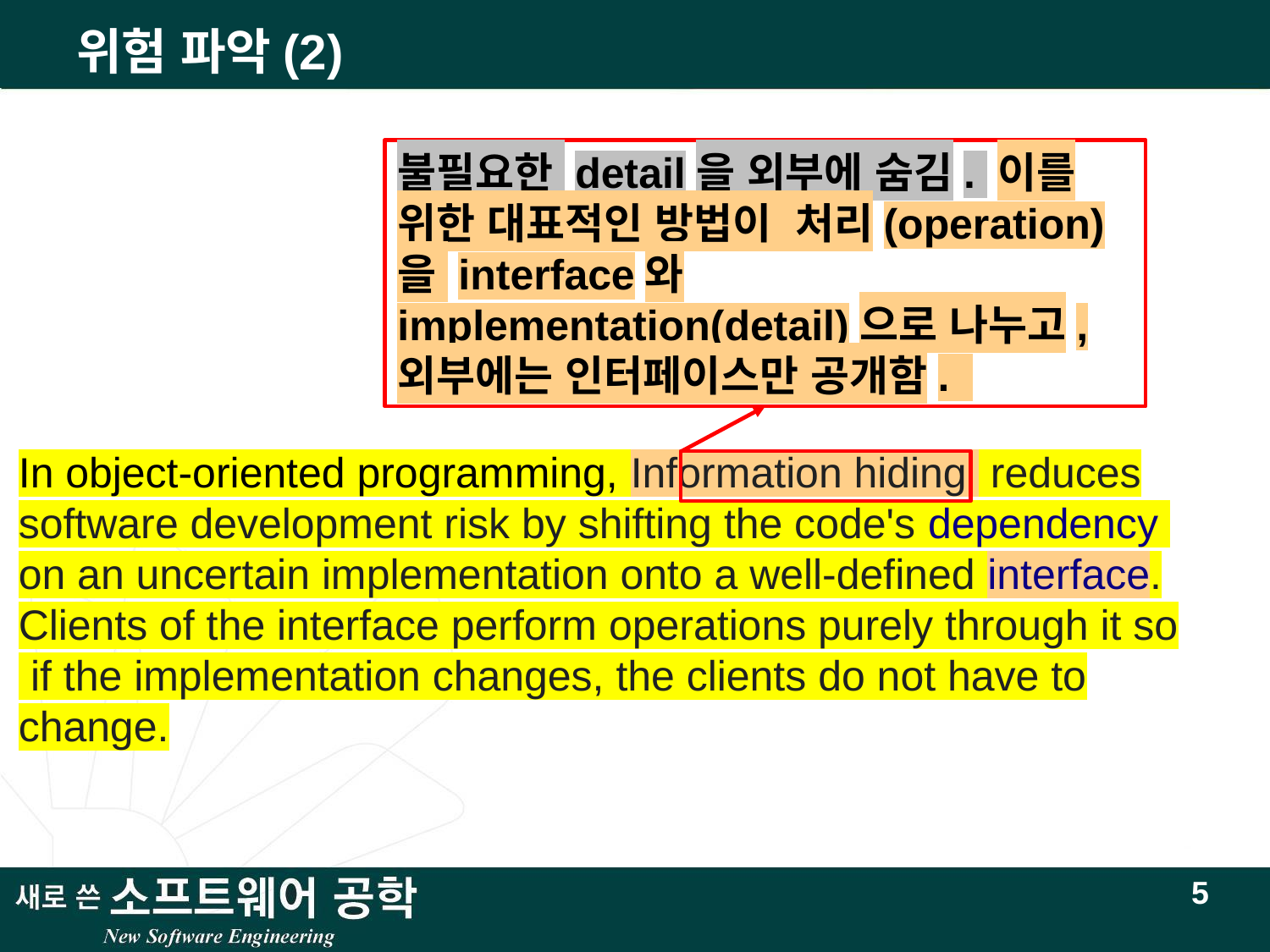

# 위험 파악(2)

불필요한 detail을 외부에 숨김. 이를 위한 대표적인 방법이  처리(operation)을 interface와 implementation(detail)으로 나누고, 외부에는 인터페이스만 공개함.
In object-oriented programming, Information hiding  reduces software development risk by shifting the code's dependency
on an uncertain implementation onto a well-defined interface. Clients of the interface perform operations purely through it so
 if the implementation changes, the clients do not have to change.

5